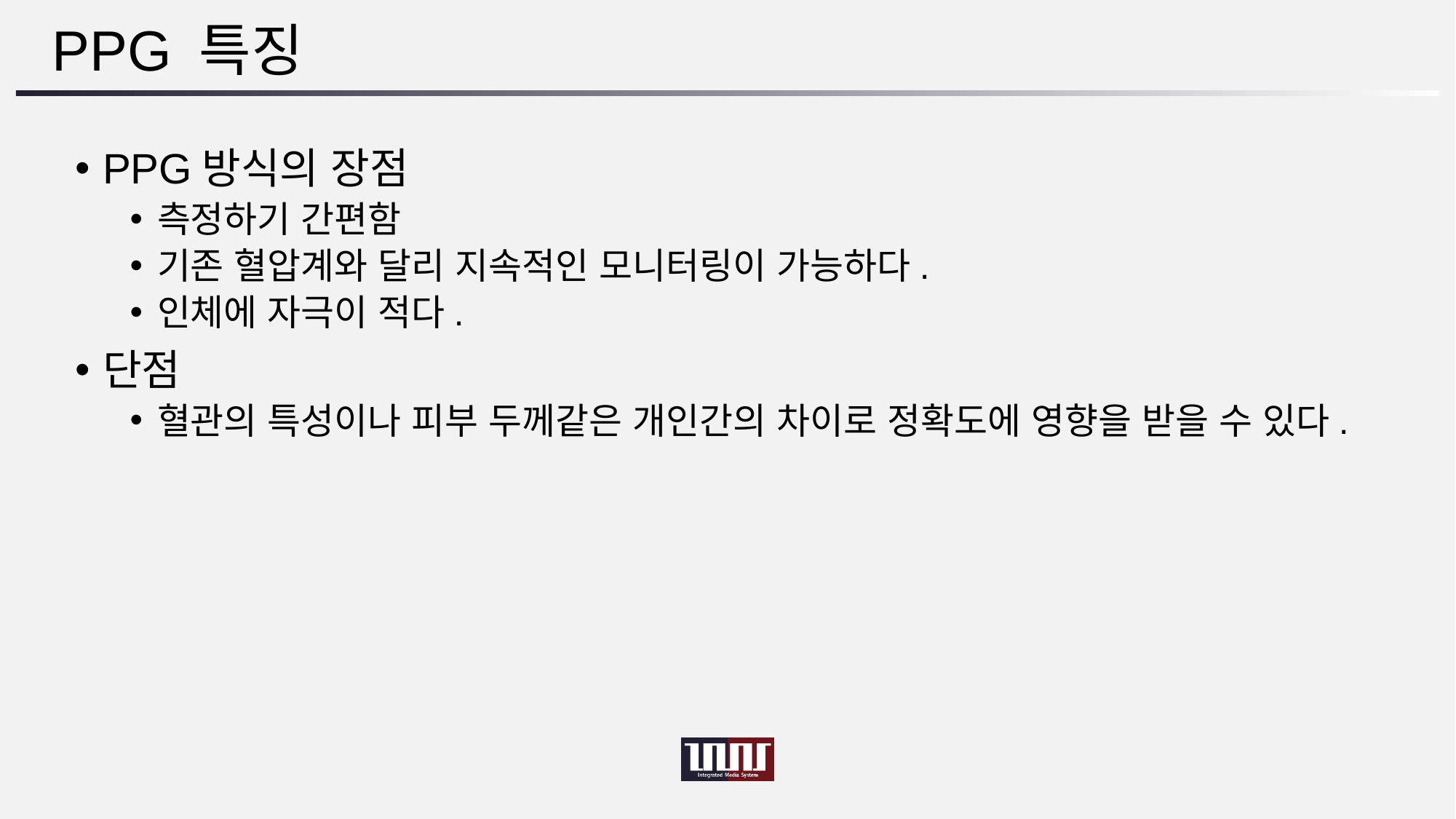

# PPG 특징
PPG방식의 장점
측정하기 간편함
기존 혈압계와 달리 지속적인 모니터링이 가능하다.
인체에 자극이 적다.
단점
혈관의 특성이나 피부 두께같은 개인간의 차이로 정확도에 영향을 받을 수 있다.